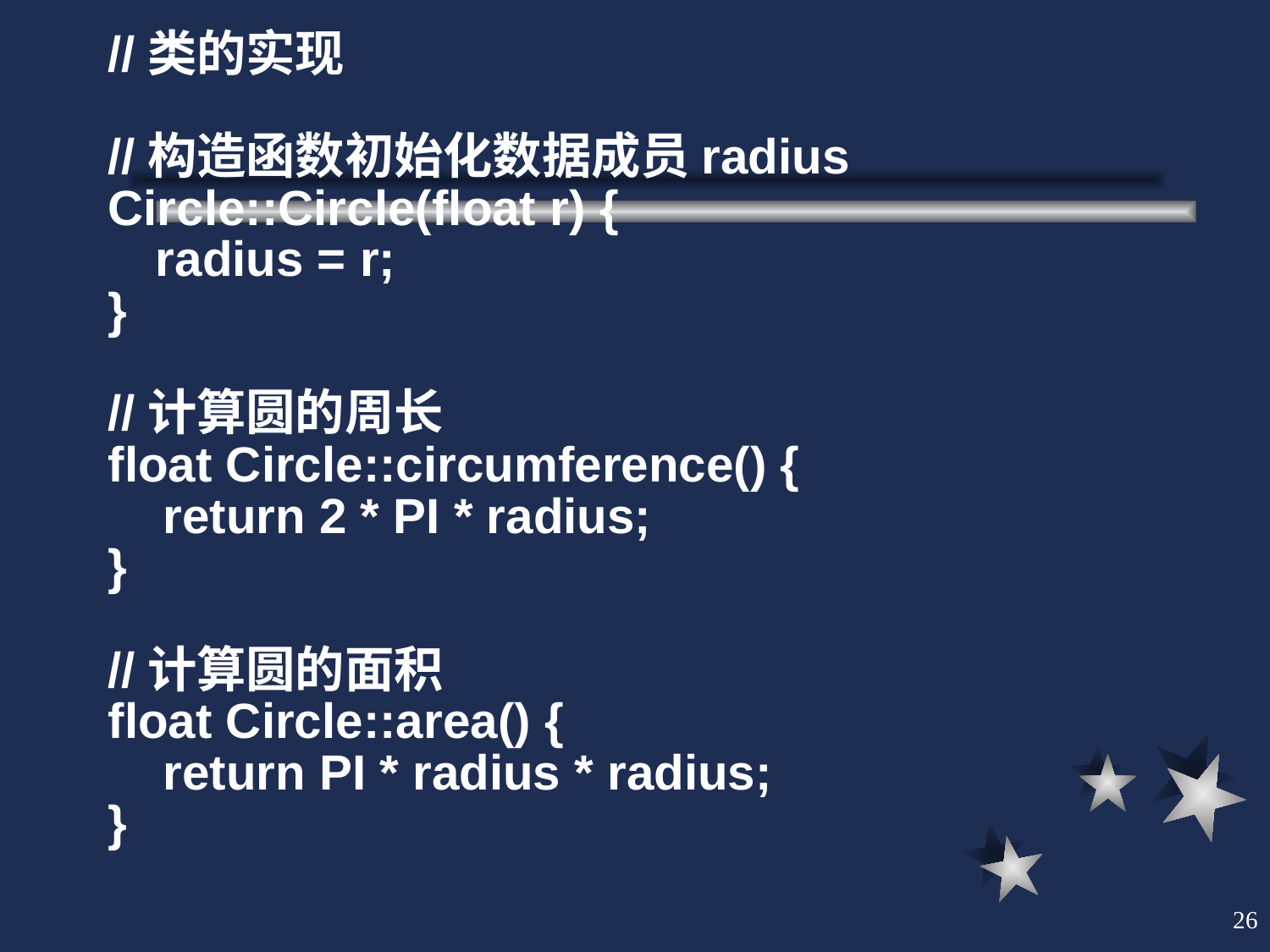

//类的实现

//构造函数初始化数据成员radius
Circle::Circle(float r) {
	radius = r;
}

//计算圆的周长
float Circle::circumference() {
    return 2 * PI * radius;
}

//计算圆的面积
float Circle::area() {
    return PI * radius * radius;
}
26